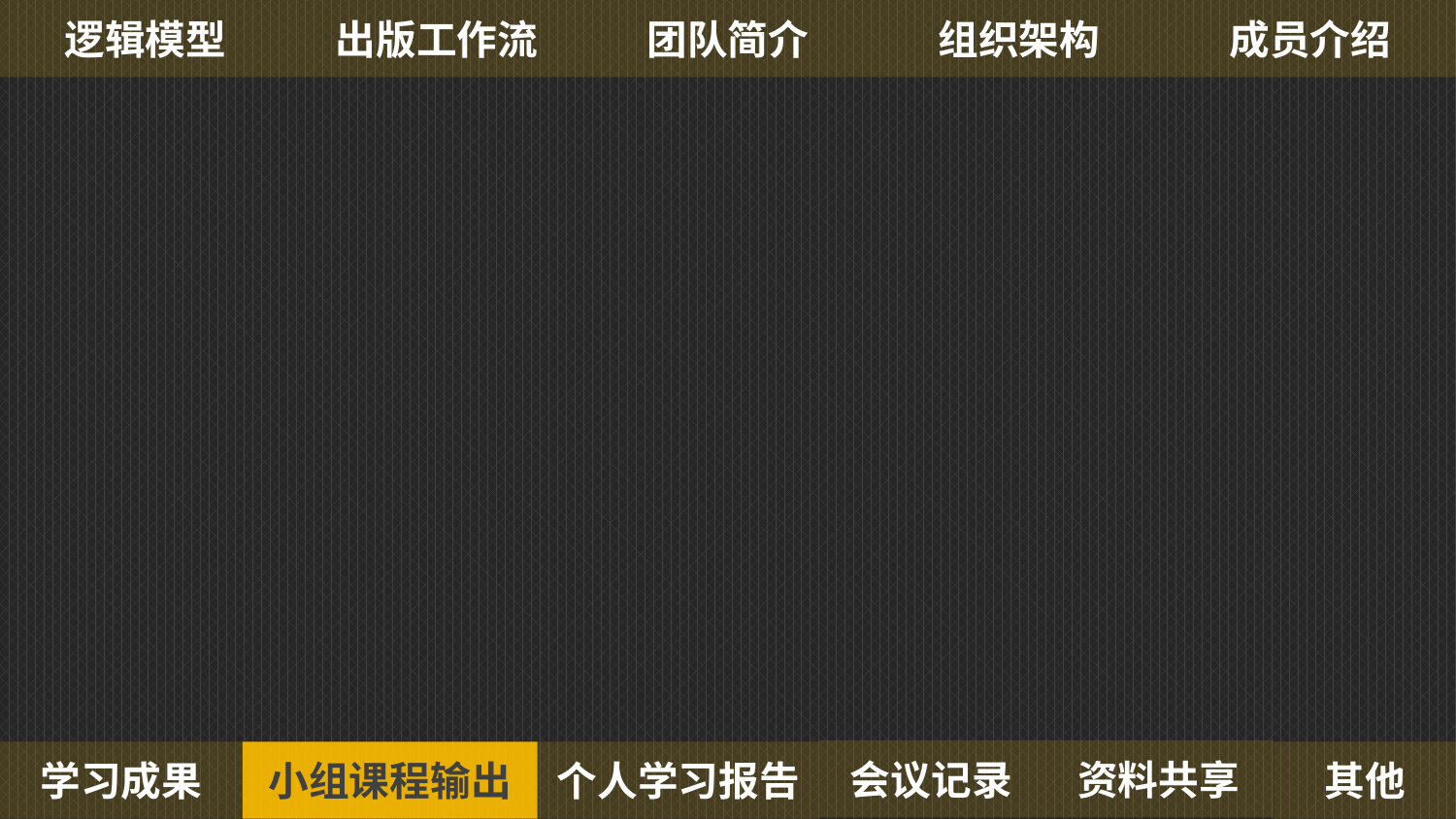

出版工作流
逻辑模型
组织架构
成员介绍
团队简介
资料共享
会议记录
学习成果
个人学习报告
小组课程输出
其他